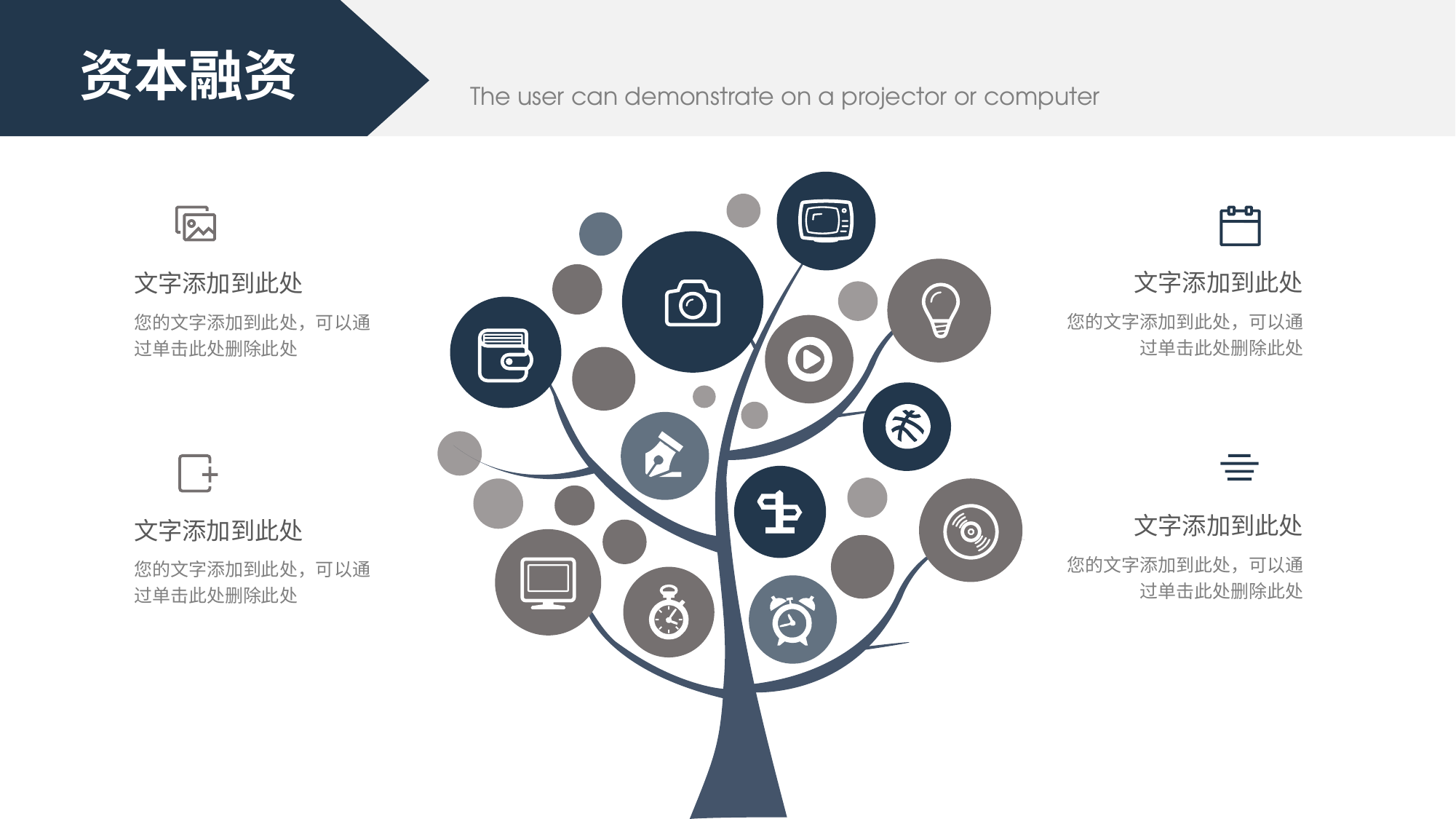

资本融资
The user can demonstrate on a projector or computer

文字添加到此处
您的文字添加到此处，可以通过单击此处删除此处

文字添加到此处
您的文字添加到此处，可以通过单击此处删除此处

文字添加到此处
您的文字添加到此处，可以通过单击此处删除此处

文字添加到此处
您的文字添加到此处，可以通过单击此处删除此处